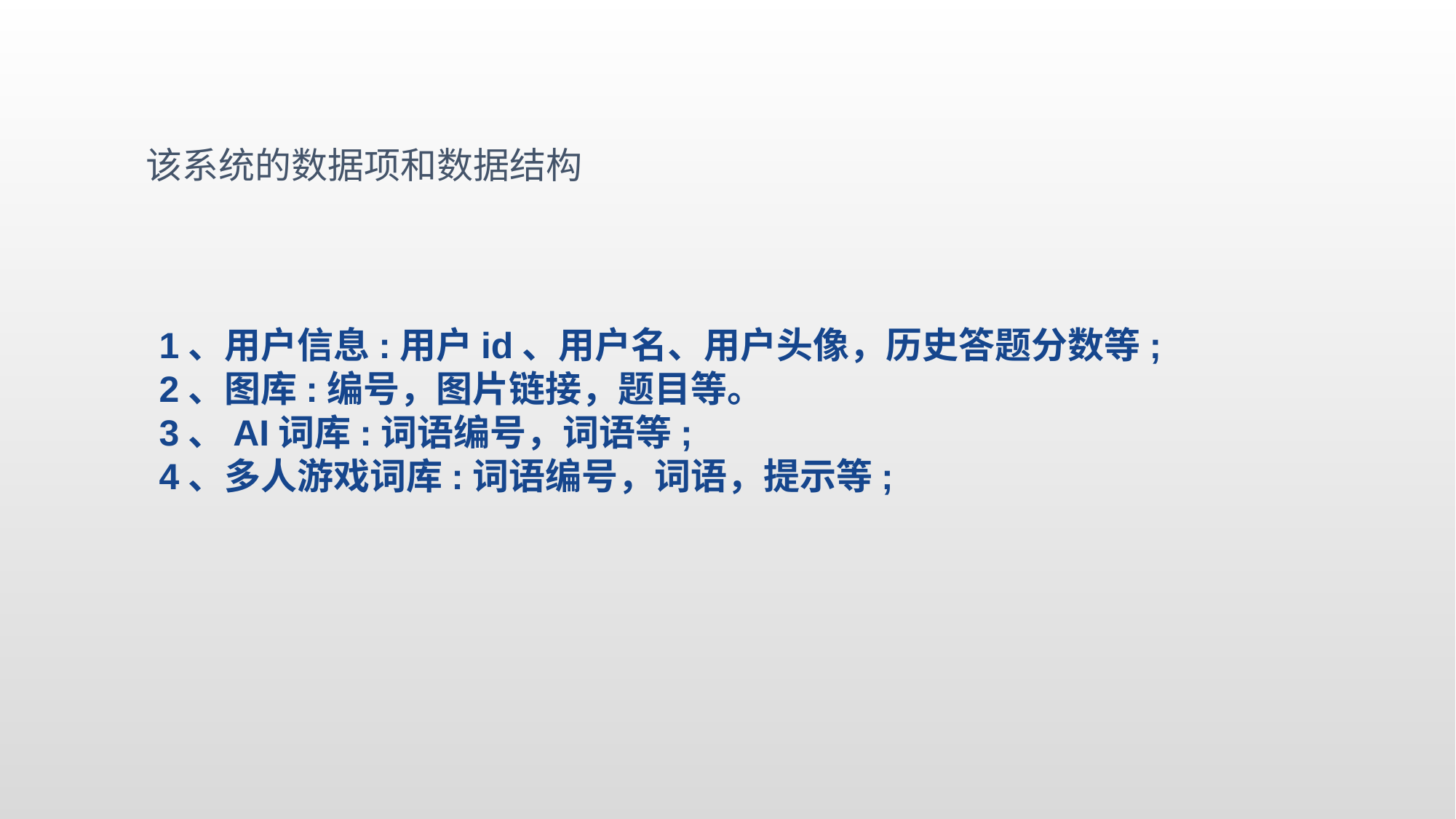

该系统的数据项和数据结构

1、用户信息:用户id、用户名、用户头像，历史答题分数等;
2、图库:编号，图片链接，题目等。
3、AI词库:词语编号，词语等;
4、多人游戏词库:词语编号，词语，提示等;